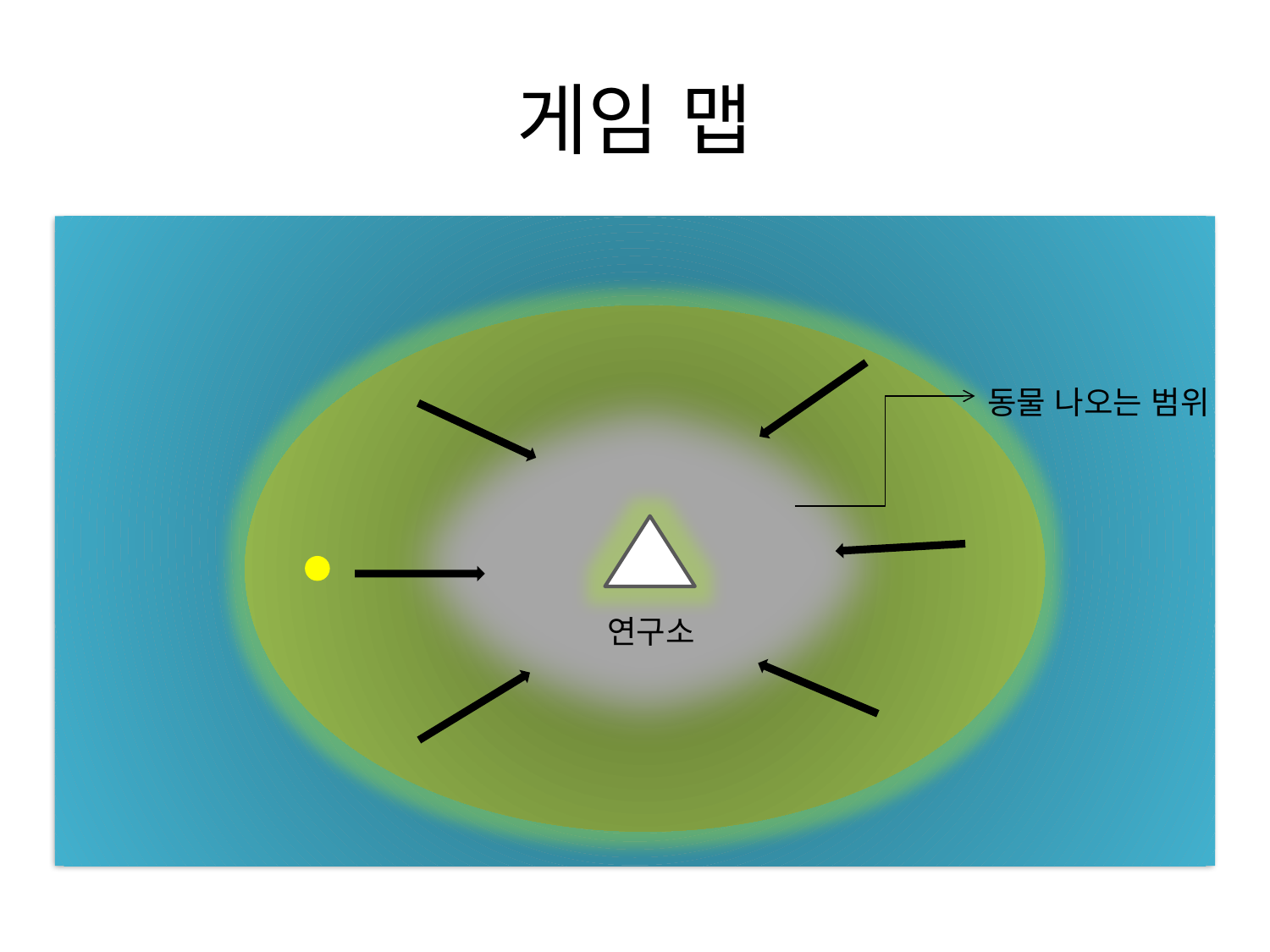

# 게임 맵

동물 나오는 범위

연구소